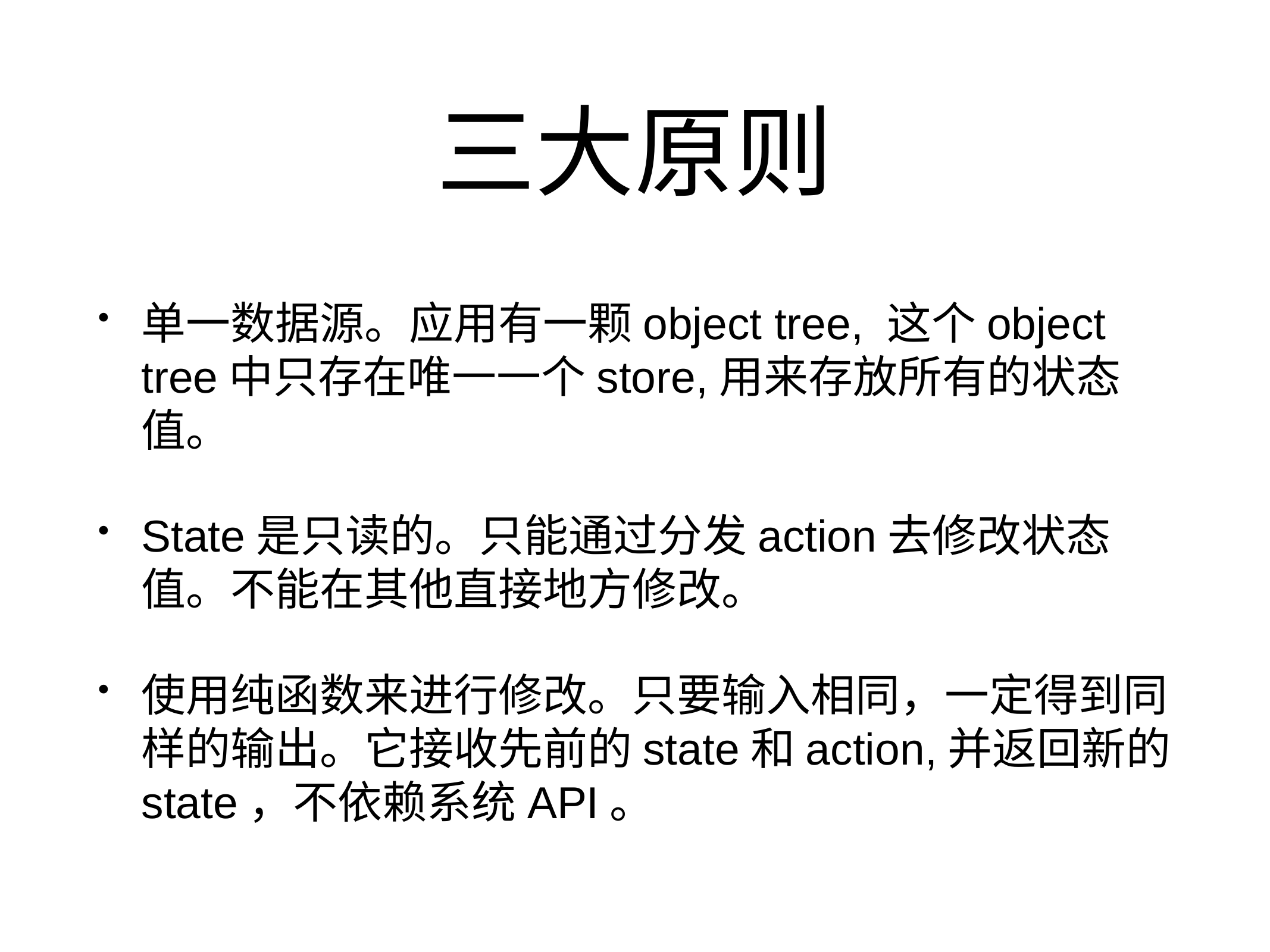

三大原则
单一数据源。应用有一颗object tree, 这个object tree中只存在唯一一个store,用来存放所有的状态值。
State是只读的。只能通过分发action去修改状态值。不能在其他直接地方修改。
使用纯函数来进行修改。只要输入相同，一定得到同样的输出。它接收先前的state和action,并返回新的state，不依赖系统API。